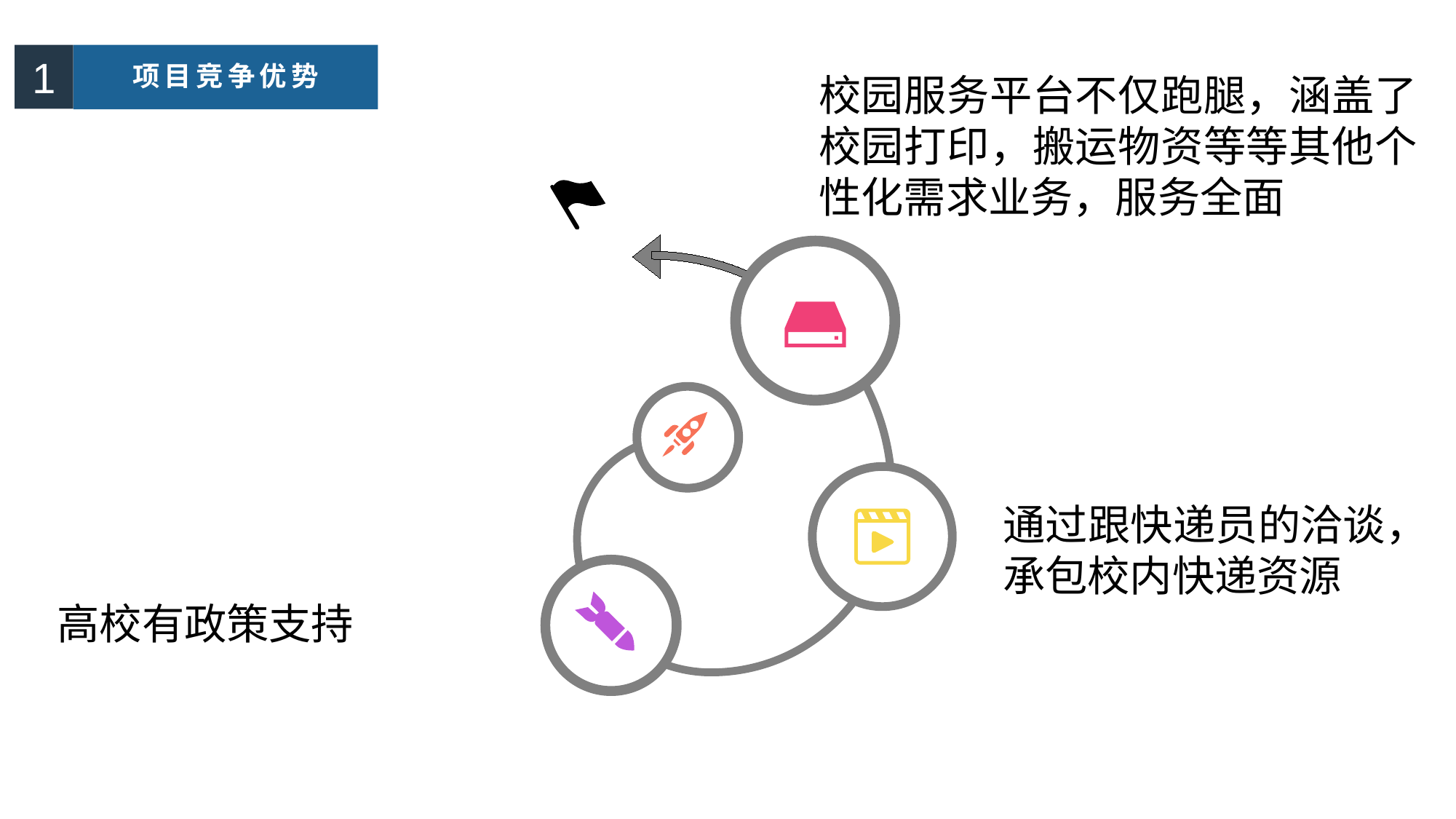

项目竞争优势
1
校园服务平台不仅跑腿，涵盖了校园打印，搬运物资等等其他个性化需求业务，服务全面

通过跟快递员的洽谈，承包校内快递资源

高校有政策支持